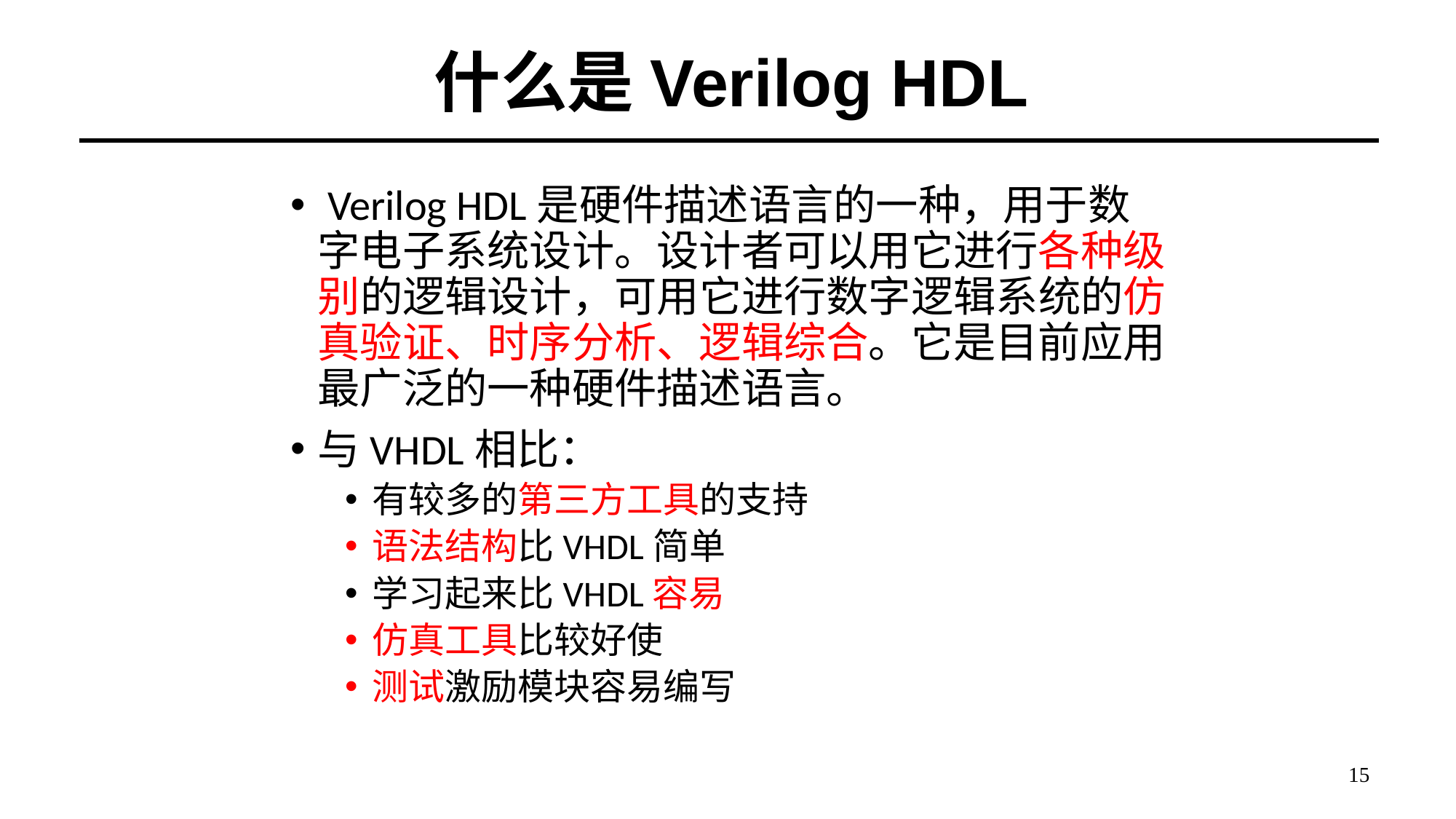

# 什么是Verilog HDL
 Verilog HDL是硬件描述语言的一种，用于数字电子系统设计。设计者可以用它进行各种级别的逻辑设计，可用它进行数字逻辑系统的仿真验证、时序分析、逻辑综合。它是目前应用最广泛的一种硬件描述语言。
与VHDL相比：
有较多的第三方工具的支持
语法结构比VHDL简单
学习起来比VHDL容易
仿真工具比较好使
测试激励模块容易编写
15